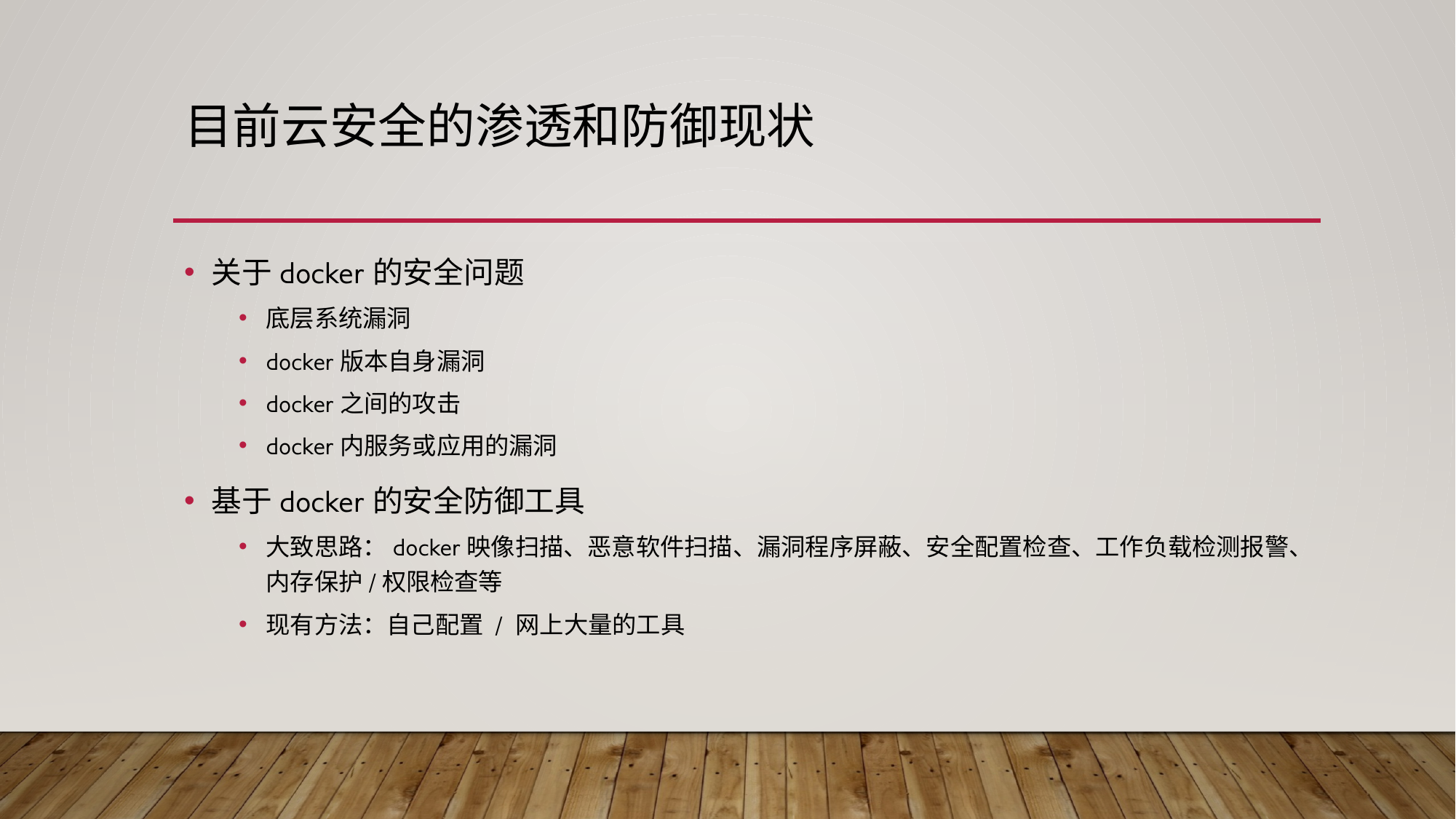

# 目前云安全的渗透和防御现状
关于docker的安全问题
底层系统漏洞
docker版本自身漏洞
docker之间的攻击
docker内服务或应用的漏洞
基于docker的安全防御工具
大致思路：docker映像扫描、恶意软件扫描、漏洞程序屏蔽、安全配置检查、工作负载检测报警、内存保护/权限检查等
现有方法：自己配置 / 网上大量的工具